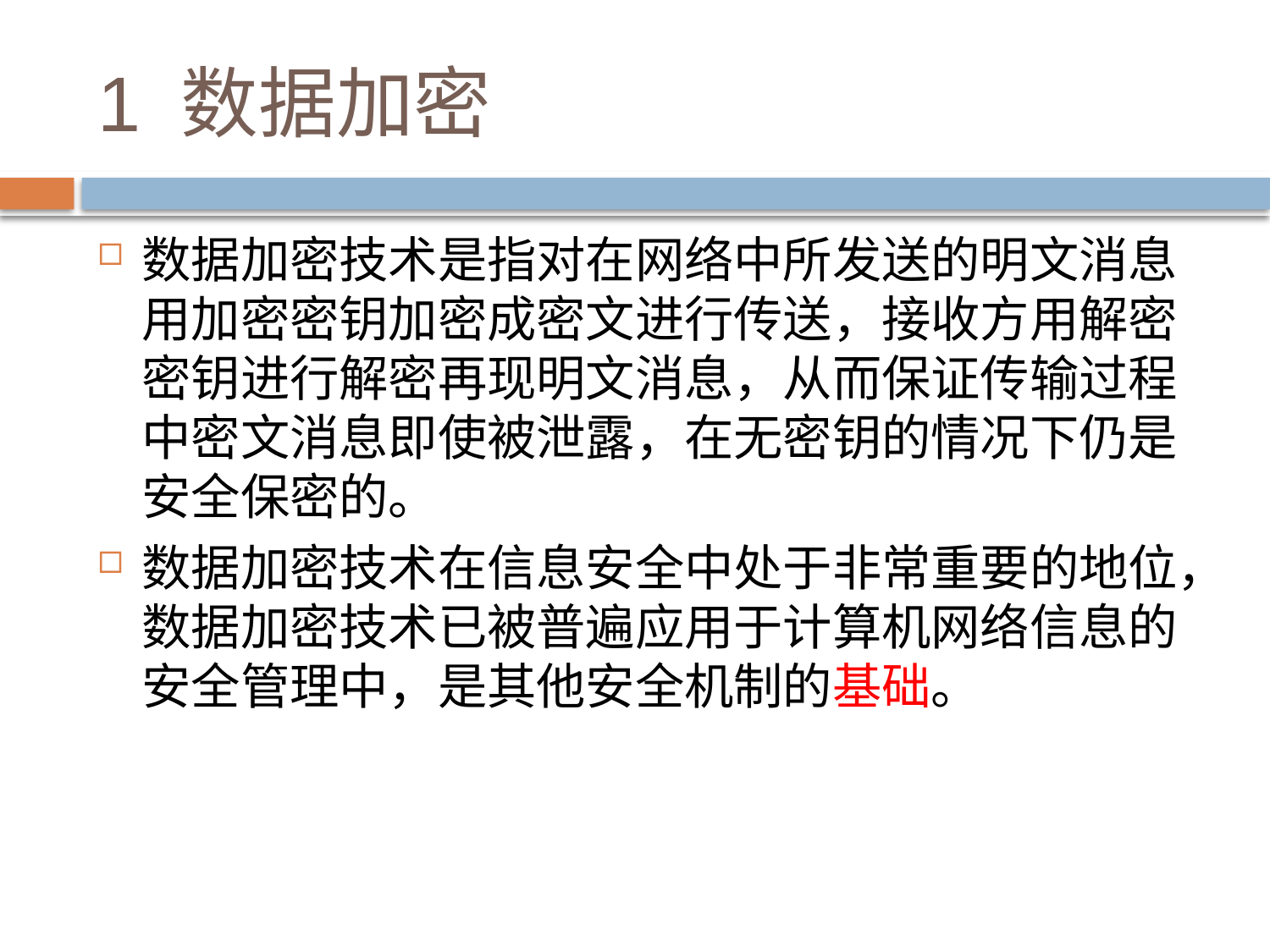

# 1 数据加密
数据加密技术是指对在网络中所发送的明文消息用加密密钥加密成密文进行传送，接收方用解密密钥进行解密再现明文消息，从而保证传输过程中密文消息即使被泄露，在无密钥的情况下仍是安全保密的。
数据加密技术在信息安全中处于非常重要的地位，数据加密技术已被普遍应用于计算机网络信息的安全管理中，是其他安全机制的基础。